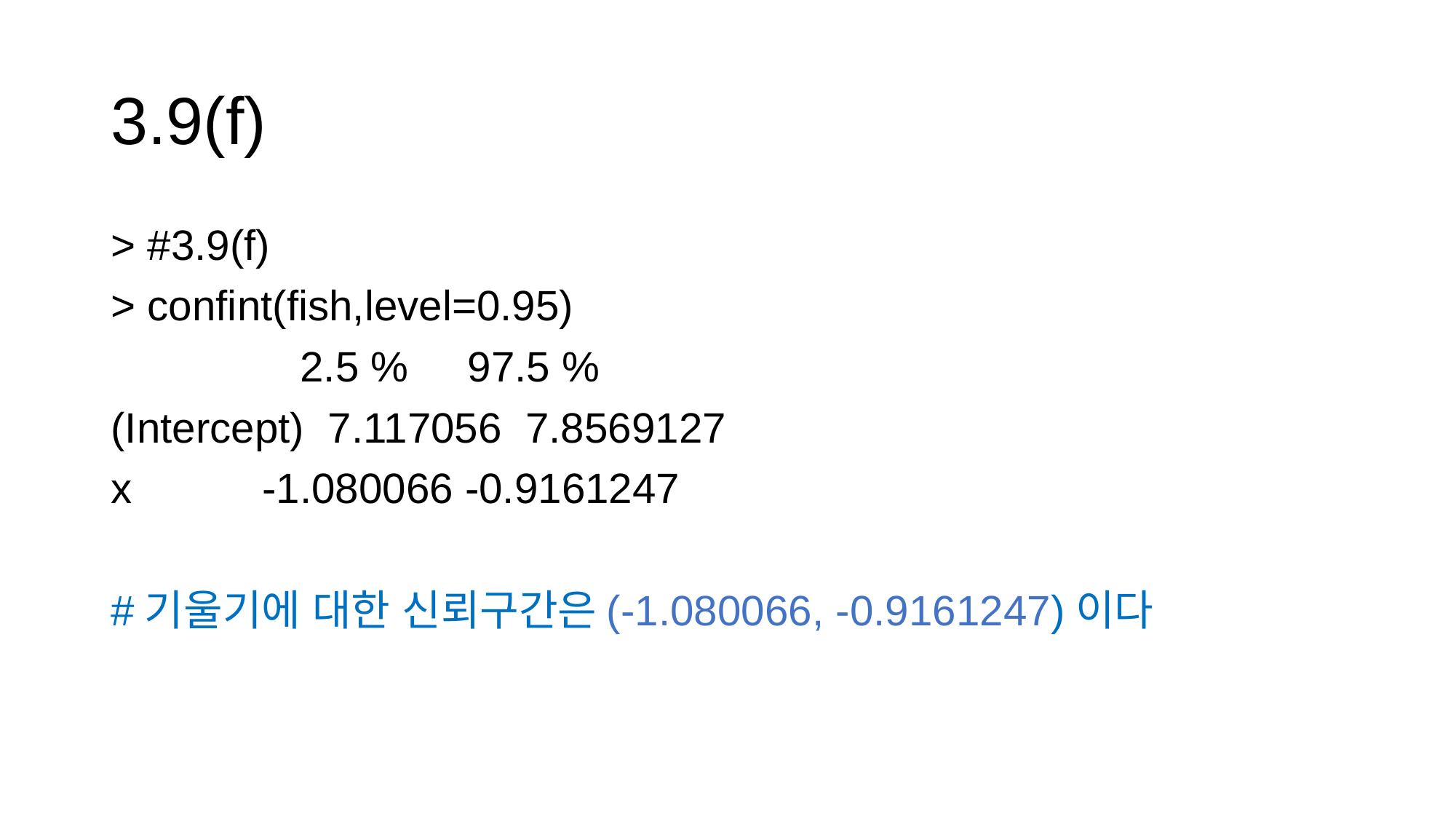

# 3.9(f)
> #3.9(f)
> confint(fish,level=0.95)
                2.5 %     97.5 %
(Intercept)  7.117056  7.8569127
x           -1.080066 -0.9161247

#기울기에 대한 신뢰구간은(-1.080066, -0.9161247)이다